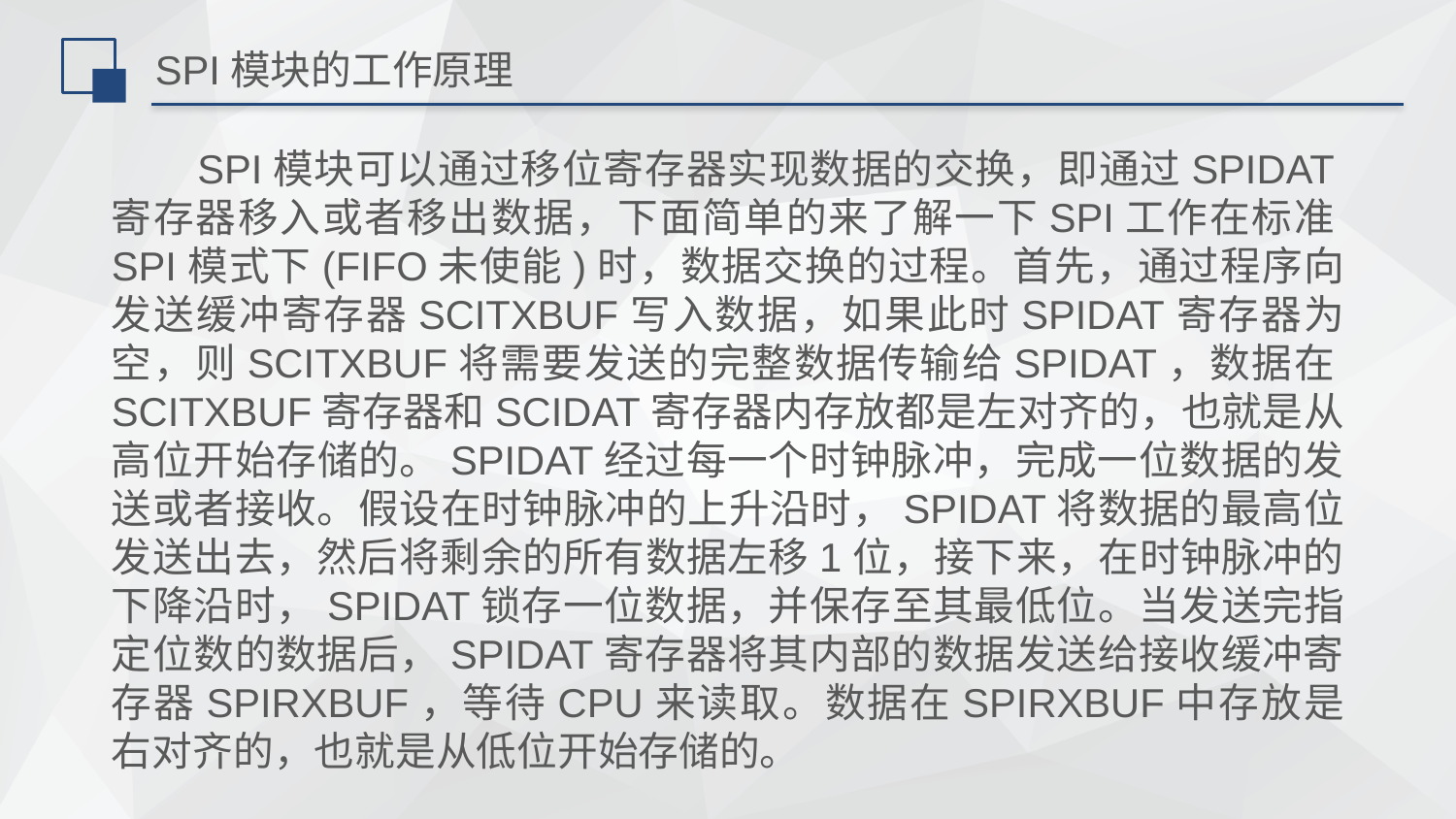

# SPI模块的工作原理
SPI模块可以通过移位寄存器实现数据的交换，即通过SPIDAT寄存器移入或者移出数据，下面简单的来了解一下SPI工作在标准SPI模式下(FIFO未使能)时，数据交换的过程。首先，通过程序向发送缓冲寄存器SCITXBUF写入数据，如果此时SPIDAT寄存器为空，则SCITXBUF将需要发送的完整数据传输给SPIDAT，数据在SCITXBUF寄存器和SCIDAT寄存器内存放都是左对齐的，也就是从高位开始存储的。SPIDAT经过每一个时钟脉冲，完成一位数据的发送或者接收。假设在时钟脉冲的上升沿时，SPIDAT将数据的最高位发送出去，然后将剩余的所有数据左移1位，接下来，在时钟脉冲的下降沿时，SPIDAT锁存一位数据，并保存至其最低位。当发送完指定位数的数据后，SPIDAT寄存器将其内部的数据发送给接收缓冲寄存器SPIRXBUF，等待CPU来读取。数据在SPIRXBUF中存放是右对齐的，也就是从低位开始存储的。